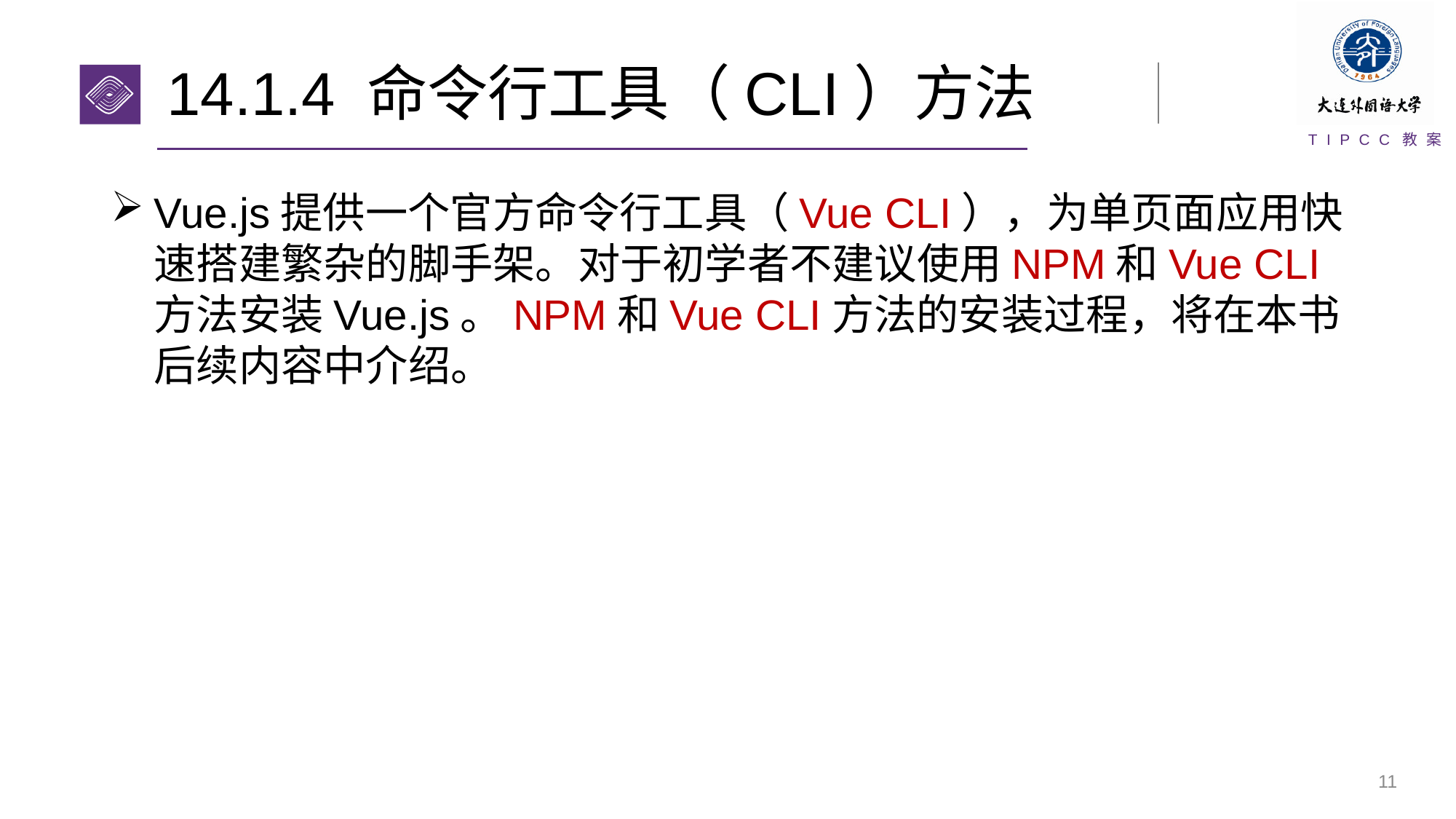

# 14.1.4 命令行工具（CLI）方法
Vue.js提供一个官方命令行工具（Vue CLI），为单页面应用快速搭建繁杂的脚手架。对于初学者不建议使用NPM和Vue CLI方法安装Vue.js。NPM和Vue CLI方法的安装过程，将在本书后续内容中介绍。
11